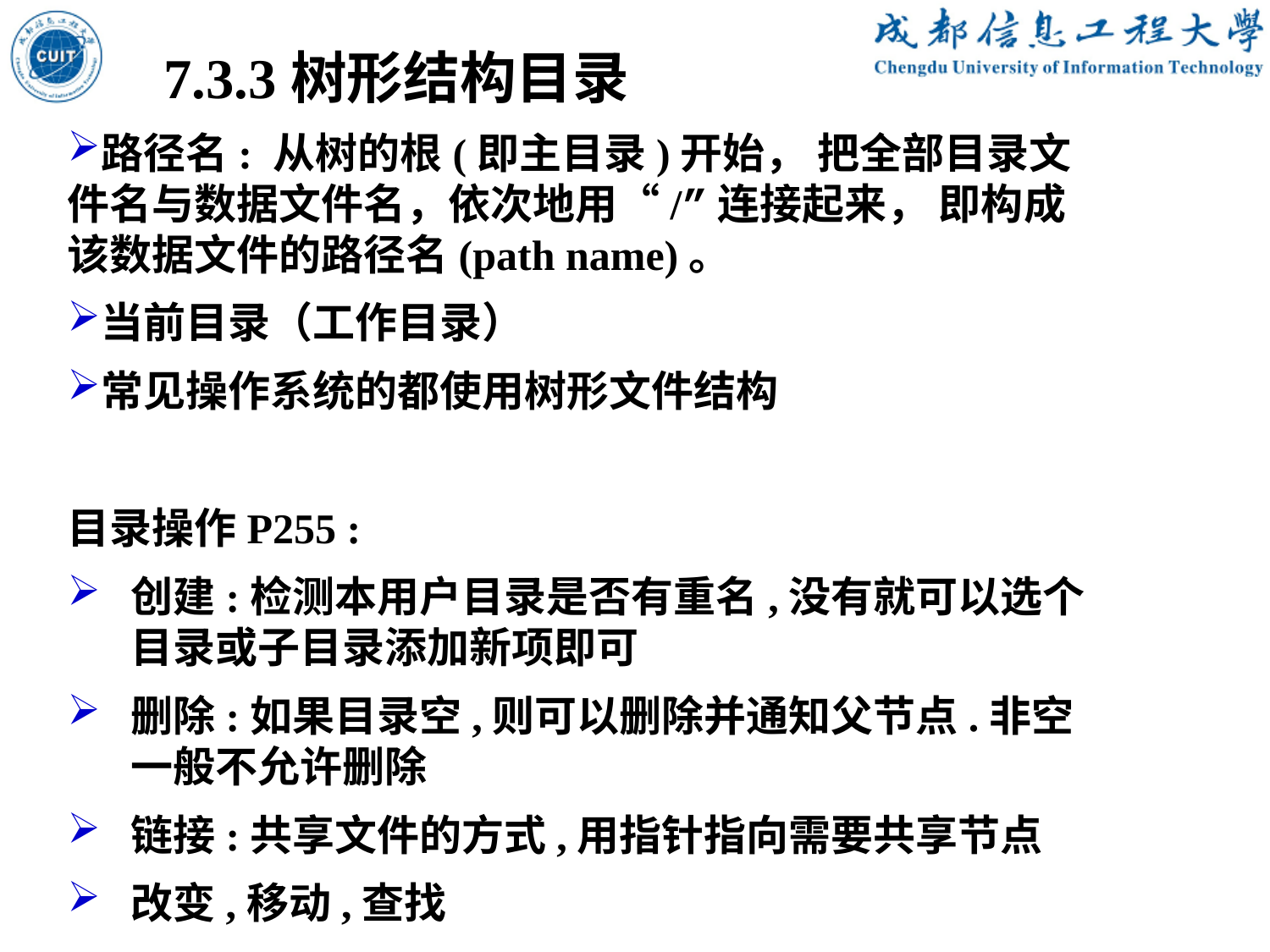

7.3.3树形结构目录
路径名: 从树的根(即主目录)开始， 把全部目录文件名与数据文件名，依次地用“/”连接起来， 即构成该数据文件的路径名(path name)。
当前目录（工作目录）
常见操作系统的都使用树形文件结构

目录操作P255 :
创建:检测本用户目录是否有重名,没有就可以选个目录或子目录添加新项即可
删除:如果目录空,则可以删除并通知父节点.非空一般不允许删除
链接:共享文件的方式,用指针指向需要共享节点
改变,移动,查找